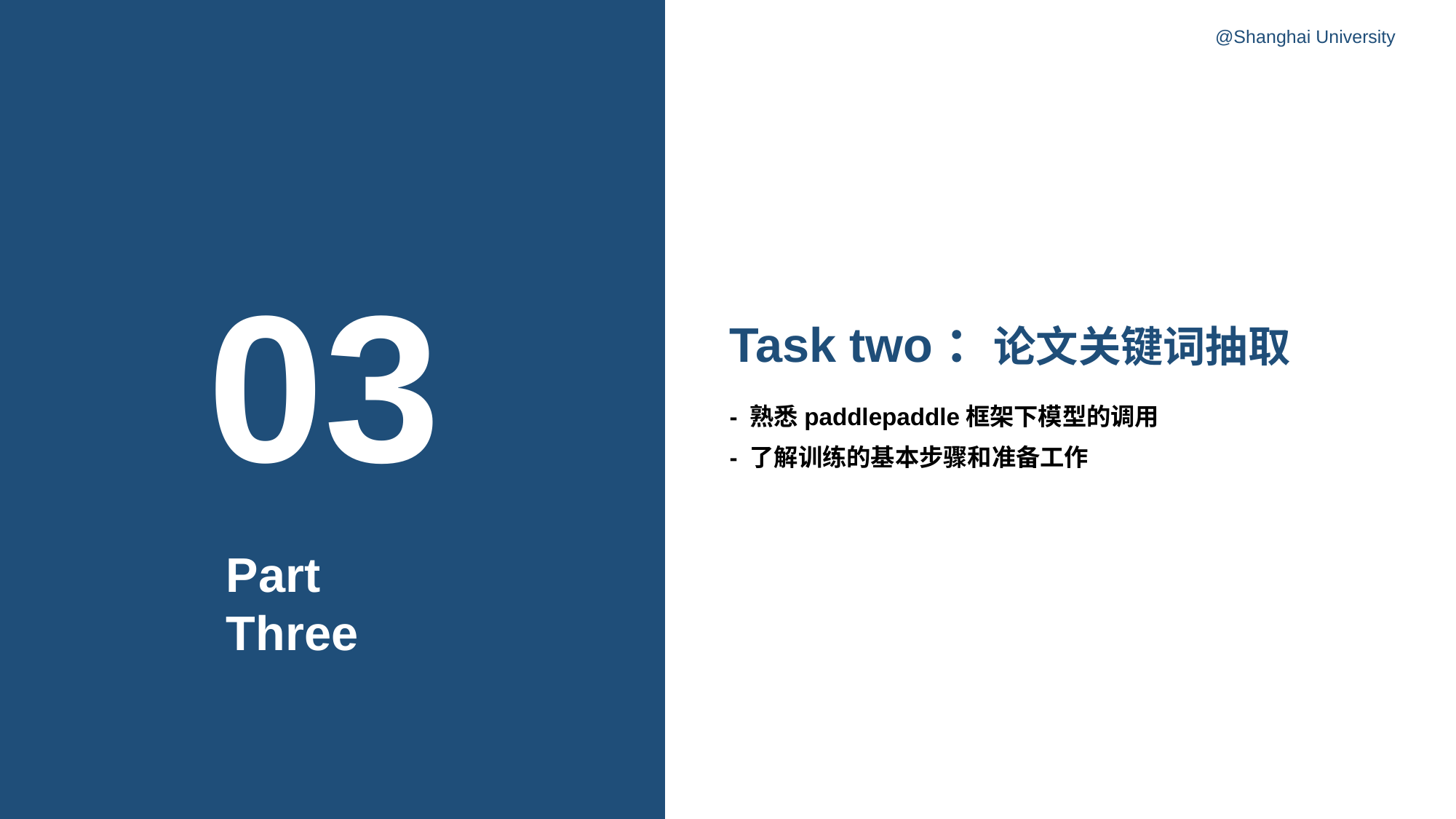

@Shanghai University
03
Task two：论文关键词抽取
- 熟悉paddlepaddle框架下模型的调用
- 了解训练的基本步骤和准备工作
Part Three